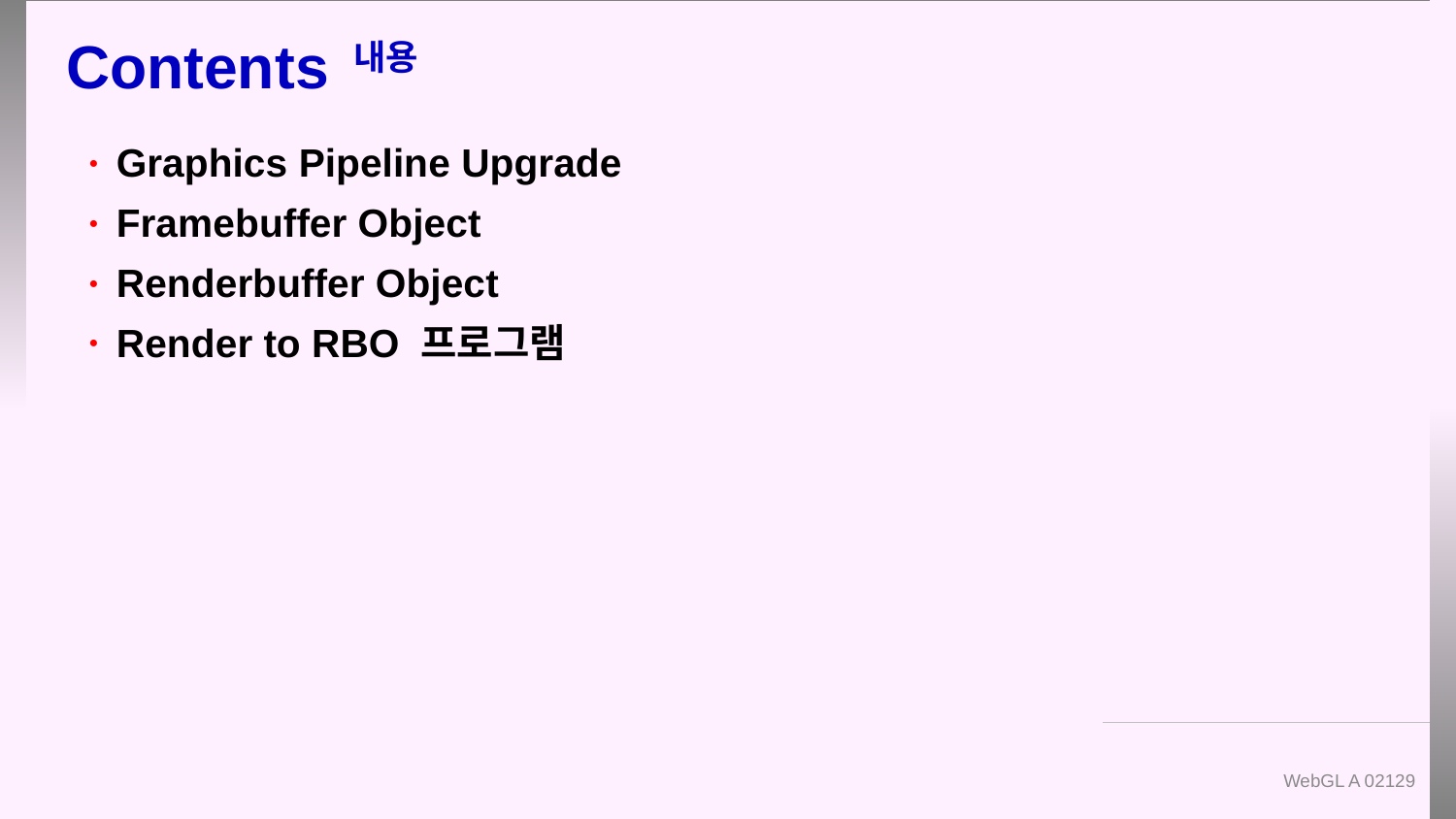

# Contents 내용
Graphics Pipeline Upgrade
Framebuffer Object
Renderbuffer Object
Render to RBO 프로그램

WebGL A 02129